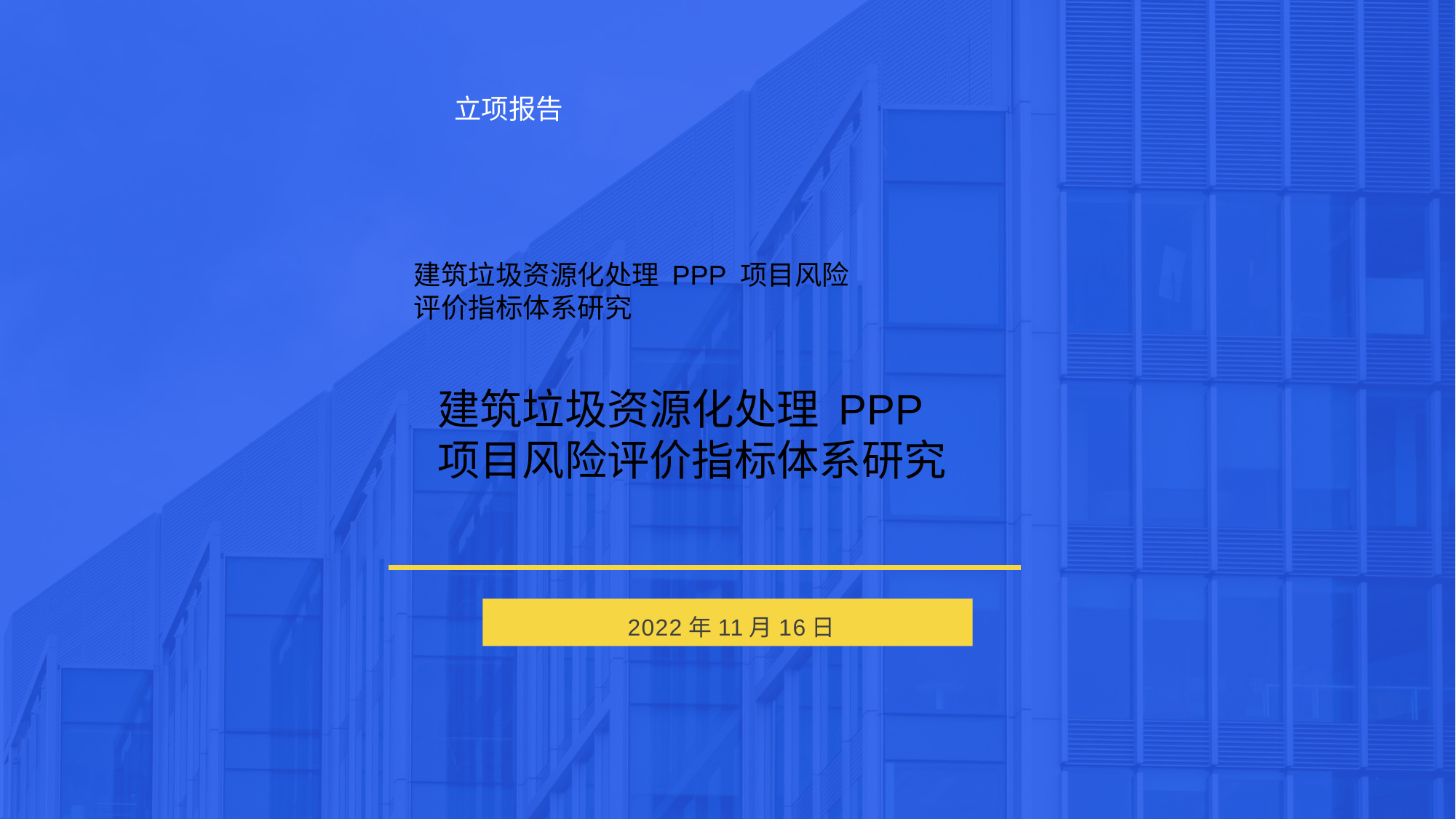

立项报告
建筑垃圾资源化处理 PPP 项目风险
评价指标体系研究
建筑垃圾资源化处理 PPP 项目风险评价指标体系研究

 2022年11月16日